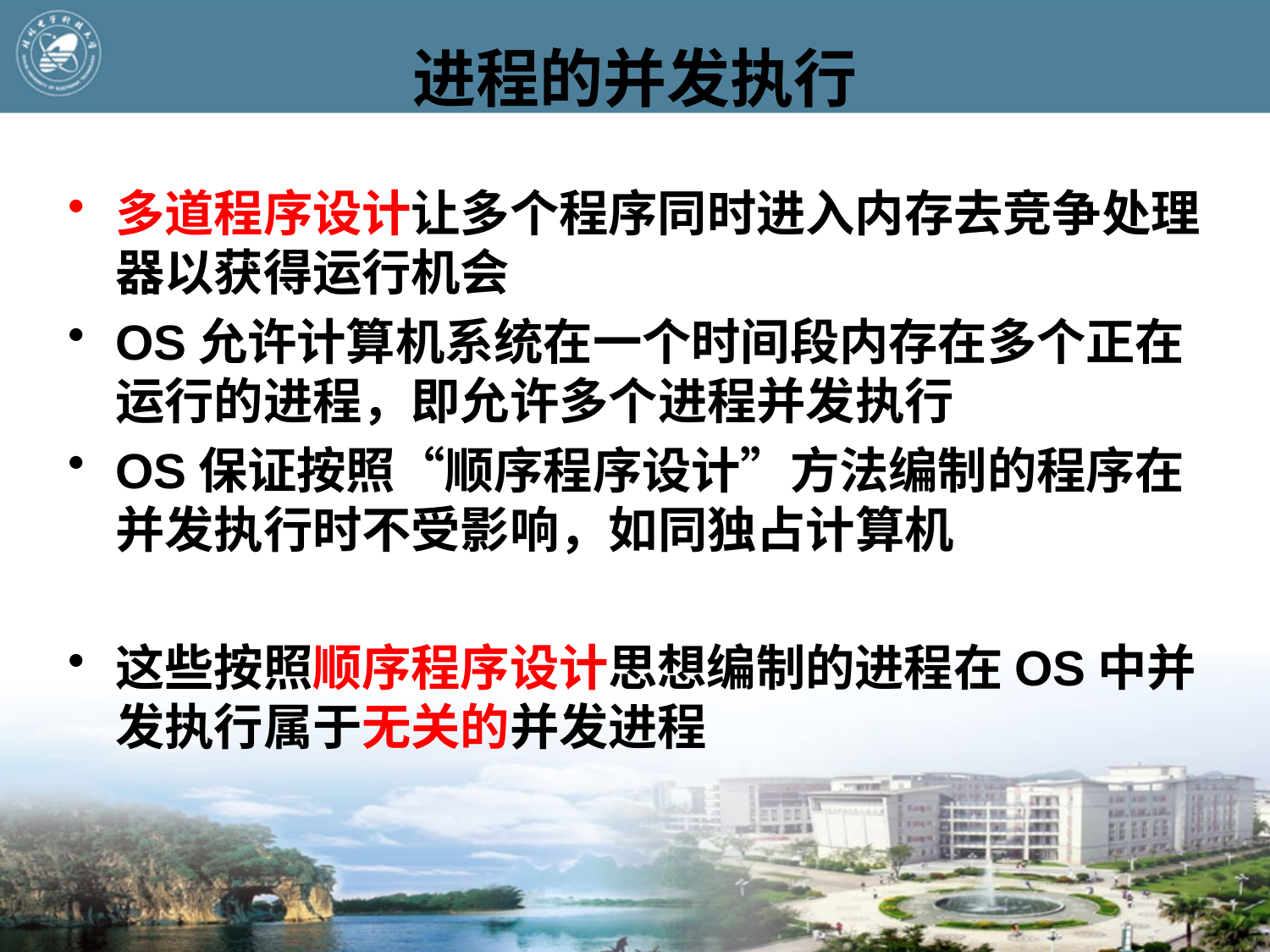

# 进程的并发执行
多道程序设计让多个程序同时进入内存去竞争处理器以获得运行机会
OS允许计算机系统在一个时间段内存在多个正在运行的进程，即允许多个进程并发执行
OS保证按照“顺序程序设计”方法编制的程序在并发执行时不受影响，如同独占计算机

这些按照顺序程序设计思想编制的进程在OS中并发执行属于无关的并发进程